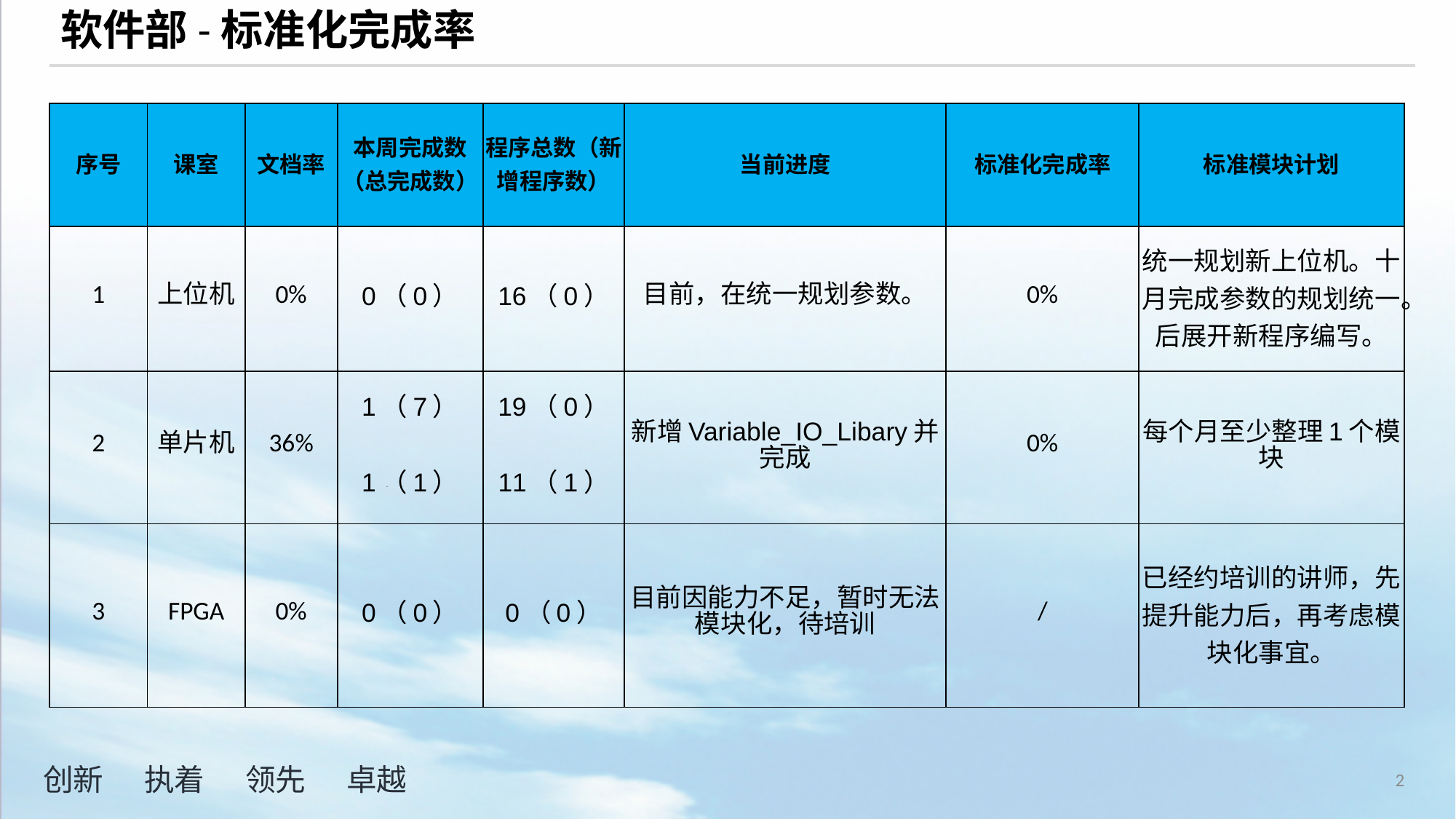

软件部-标准化完成率
| 序号 | 课室 | 文档率 | 本周完成数（总完成数） | 程序总数（新增程序数） | 当前进度 | 标准化完成率 | 标准模块计划 |
| --- | --- | --- | --- | --- | --- | --- | --- |
| 1 | 上位机 | 0% | 0（0） | 16（0） | 目前，在统一规划参数。 | 0% | 统一规划新上位机。十月完成参数的规划统一。后展开新程序编写。 |
| 2 | 单片机 | 36% | 1（7） | 19（0） | 新增Variable\_IO\_Libary并完成 | 0% | 每个月至少整理1个模块 |
|  |  |  | 1（1） | 11（1） |  |  |  |
| 3 | FPGA | 0% | 0（0） | 0（0） | 目前因能力不足，暂时无法模块化，待培训 | / | 已经约培训的讲师，先提升能力后，再考虑模块化事宜。 |
2